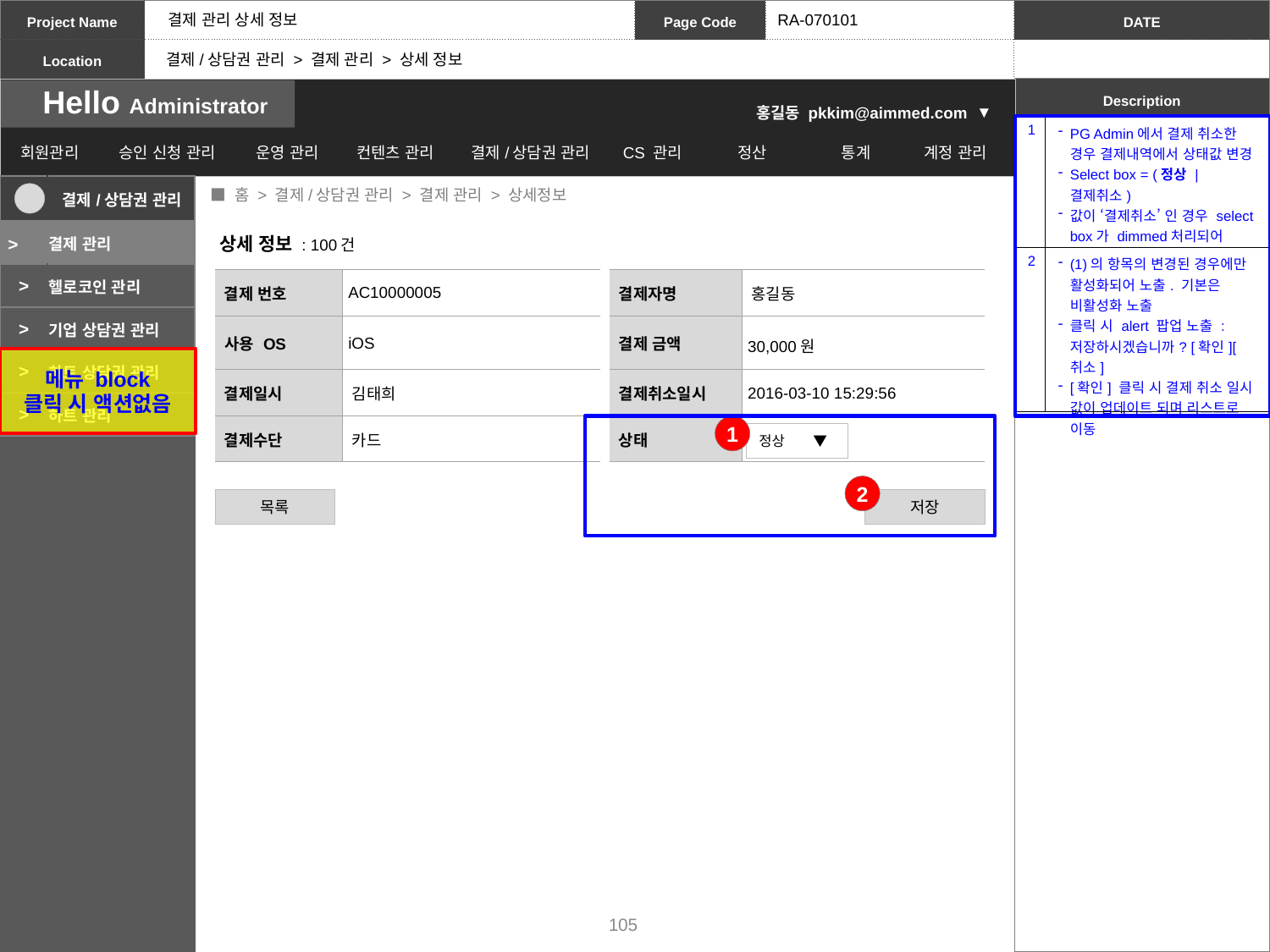

결제 관리 상세 정보
RA-070101
결제/상담권 관리 > 결제 관리 > 상세 정보
| 1 | PG Admin에서 결제 취소한 경우 결제내역에서 상태값 변경 Select box = (정상 | 결제취소) 값이 ‘결제취소’ 인 경우 select box가 dimmed처리되어 노출되며 수정 불가 |
| --- | --- |
| 2 | (1)의 항목의 변경된 경우에만 활성화되어 노출. 기본은 비활성화 노출 클릭 시 alert 팝업 노출 : 저장하시겠습니까? [확인][취소] [확인] 클릭 시 결제 취소 일시 값이 업데이트 되며 리스트로 이동 |

   ■ 홈 > 결제/상담권 관리 > 결제 관리 > 상세정보

|  | 결제/상담권 관리 |
| --- | --- |
| > | 결제 관리 |
| > | 헬로코인 관리 |
| > | 기업 상담권 관리 |
| > | 하트 상담권 관리 |
| > | 하트 관리 |

상세 정보 : 100건
| 결제 번호 | AC10000005 |  | 결제자명 | 홍길동 |
| --- | --- | --- | --- | --- |
| 사용 OS | iOS |  | 결제 금액 | 30,000원 |
| 결제일시 | 김태희 |  | 결제취소일시 | 2016-03-10 15:29:56 |
| 결제수단 | 카드 |  | 상태 |  |
메뉴 block
클릭 시 액션없음

1
정상       ▼
2
목록
저장
105